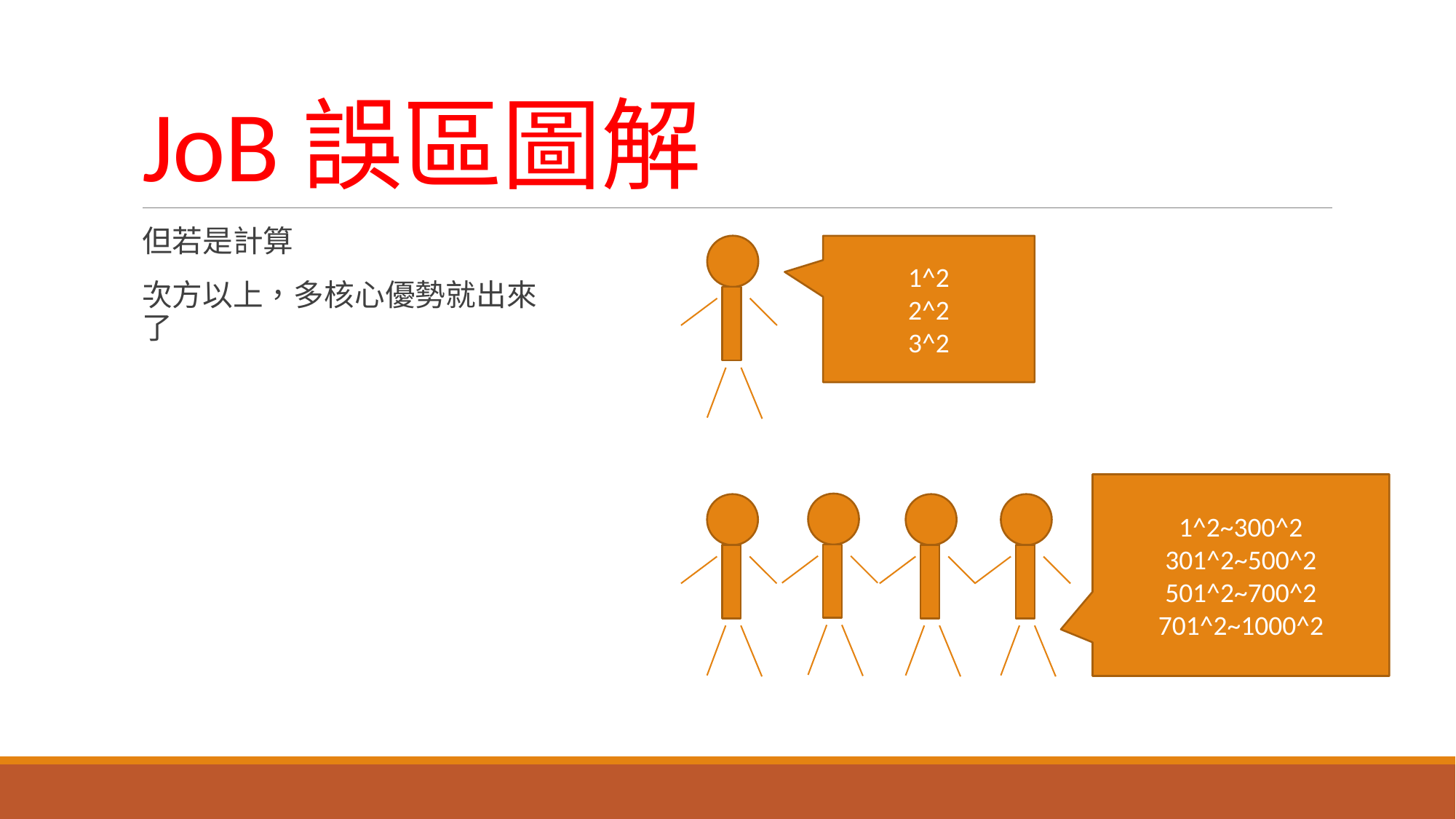

# JoB誤區圖解
但若是計算
次方以上，多核心優勢就出來了

1^2
2^2
3^2
1^2~300^2
301^2~500^2
501^2~700^2
701^2~1000^2